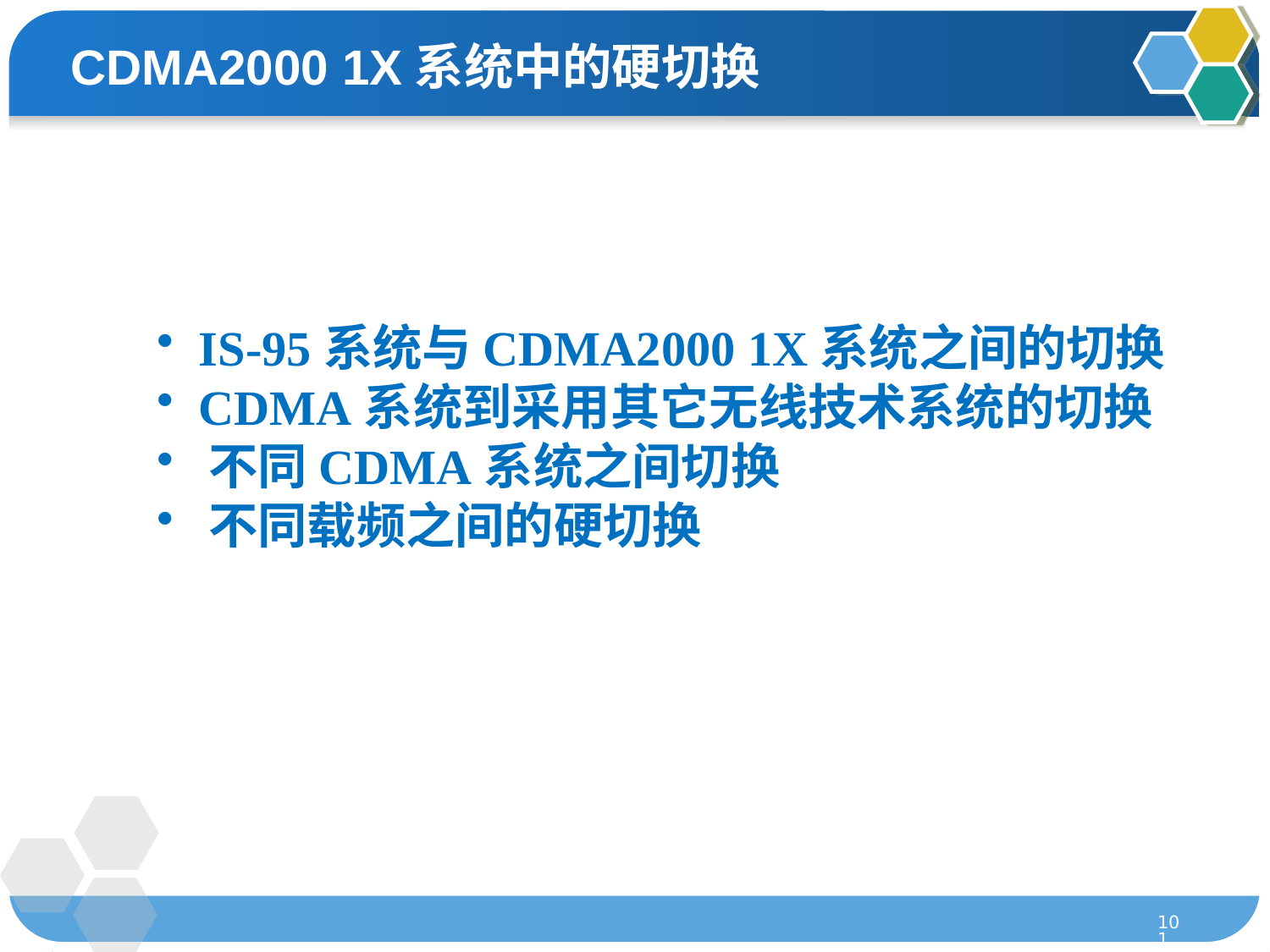

CDMA2000 1X系统中的硬切换
  IS-95系统与CDMA2000 1X系统之间的切换
  CDMA系统到采用其它无线技术系统的切换
  不同CDMA系统之间切换
  不同载频之间的硬切换